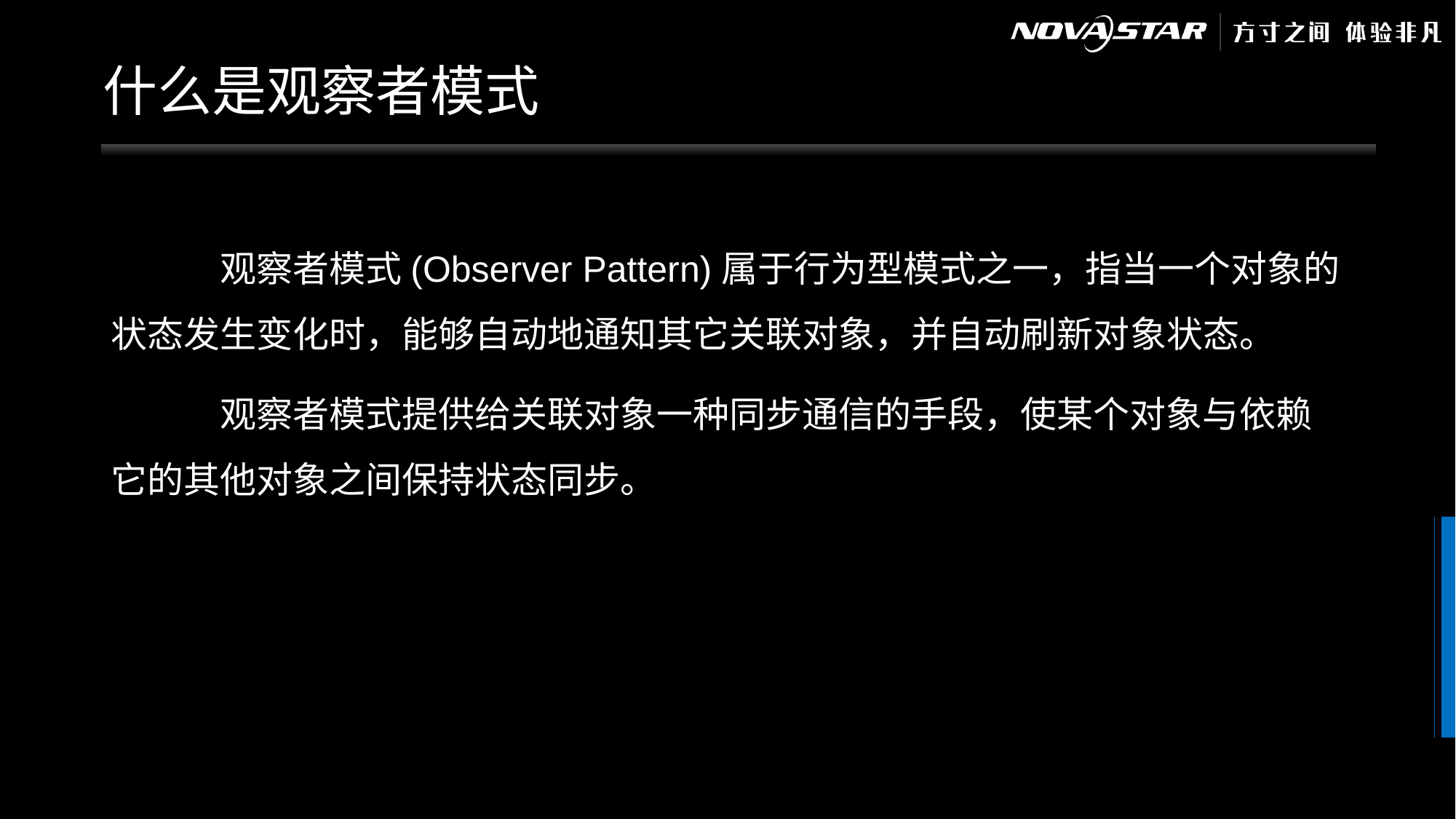

# 什么是观察者模式

	观察者模式(Observer Pattern)属于行为型模式之一，指当一个对象的状态发生变化时，能够自动地通知其它关联对象，并自动刷新对象状态。
	观察者模式提供给关联对象一种同步通信的手段，使某个对象与依赖它的其他对象之间保持状态同步。